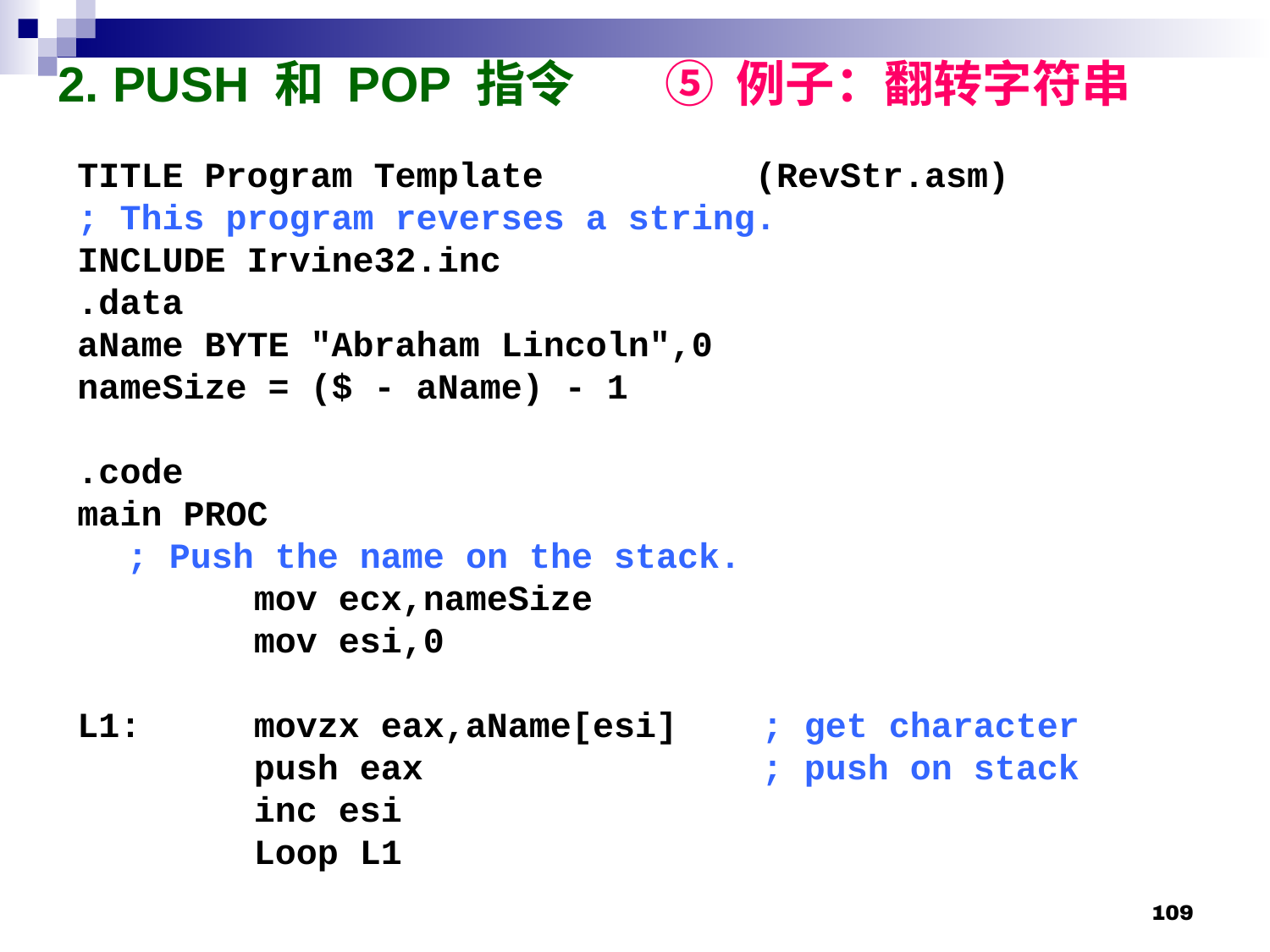

# 2. PUSH 和 POP 指令        ⑤  例子：翻转字符串
TITLE Program Template          (RevStr.asm)
; This program reverses a string.
INCLUDE Irvine32.inc
.data
aName BYTE "Abraham Lincoln",0
nameSize = ($ - aName) - 1

.code
main PROC
	; Push the name on the stack.
		mov ecx,nameSize
		mov esi,0

L1:	movzx eax,aName[esi]	; get character
		push eax			; push on stack
		inc esi
		Loop L1
109